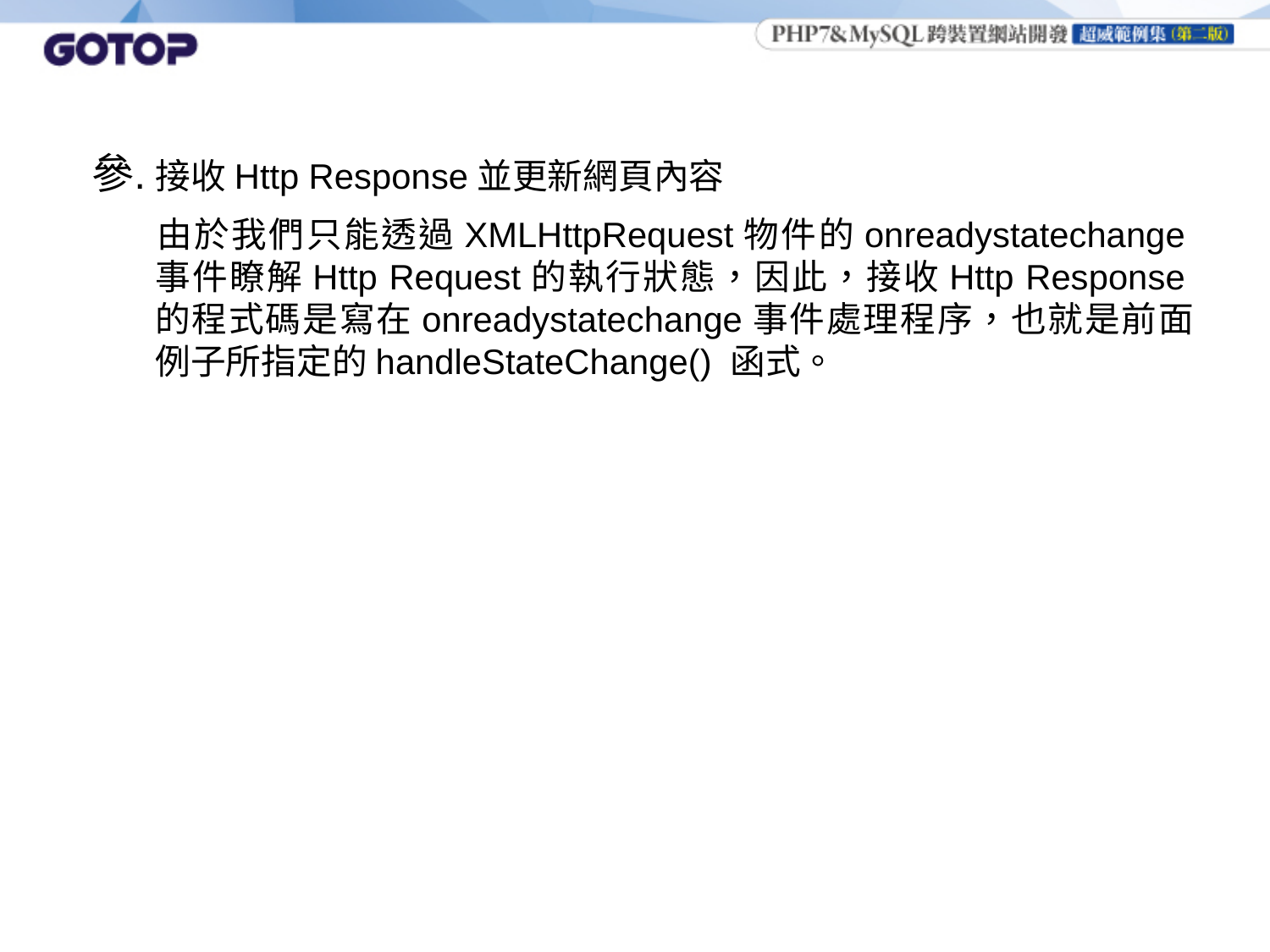

接收Http Response並更新網頁內容
	由於我們只能透過XMLHttpRequest物件的onreadystatechange事件瞭解Http Request的執行狀態，因此，接收Http Response的程式碼是寫在onreadystatechange事件處理程序，也就是前面例子所指定的handleStateChange() 函式。